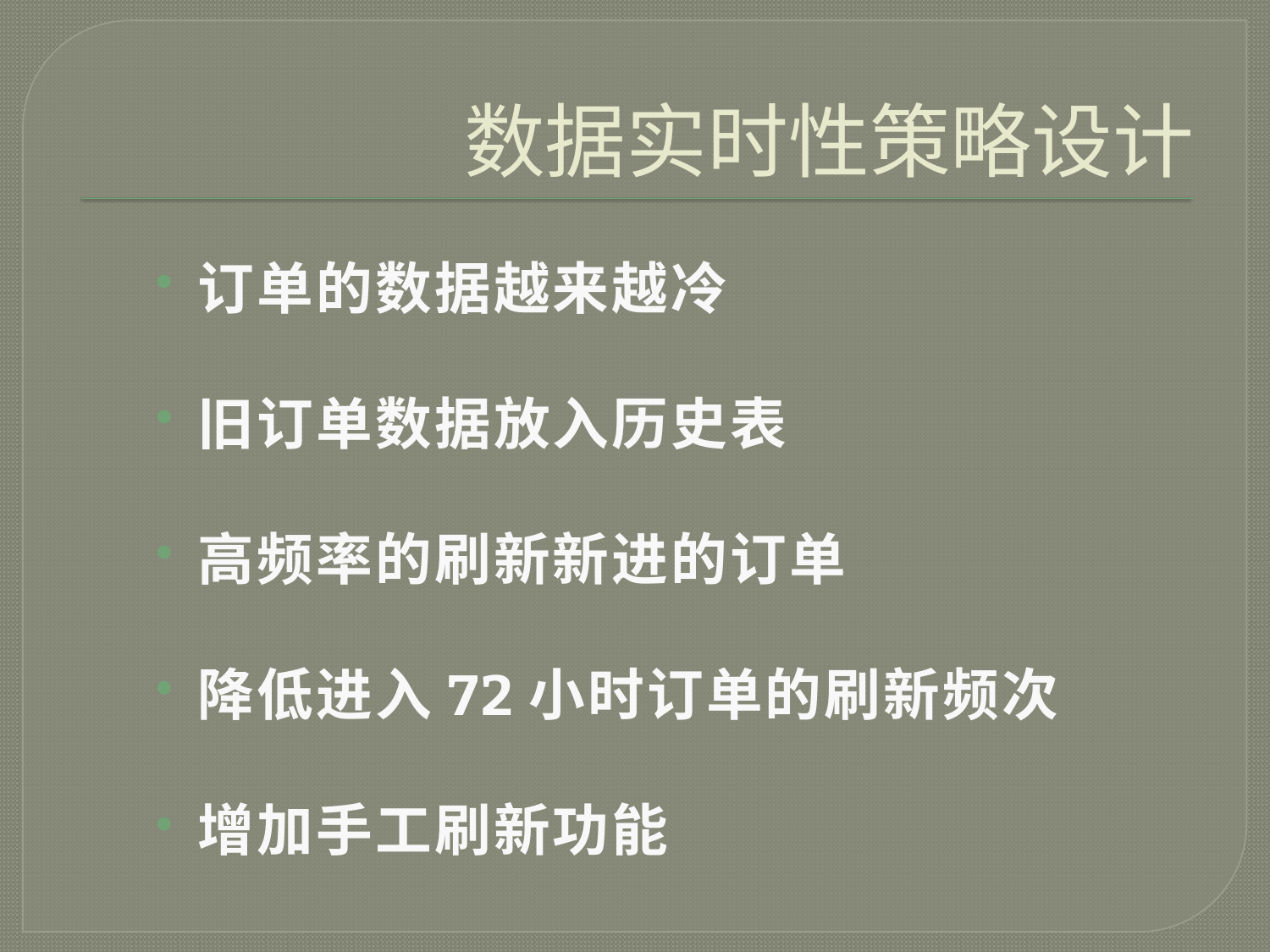

# 数据实时性策略设计
订单的数据越来越冷

旧订单数据放入历史表

高频率的刷新新进的订单

降低进入72小时订单的刷新频次

增加手工刷新功能